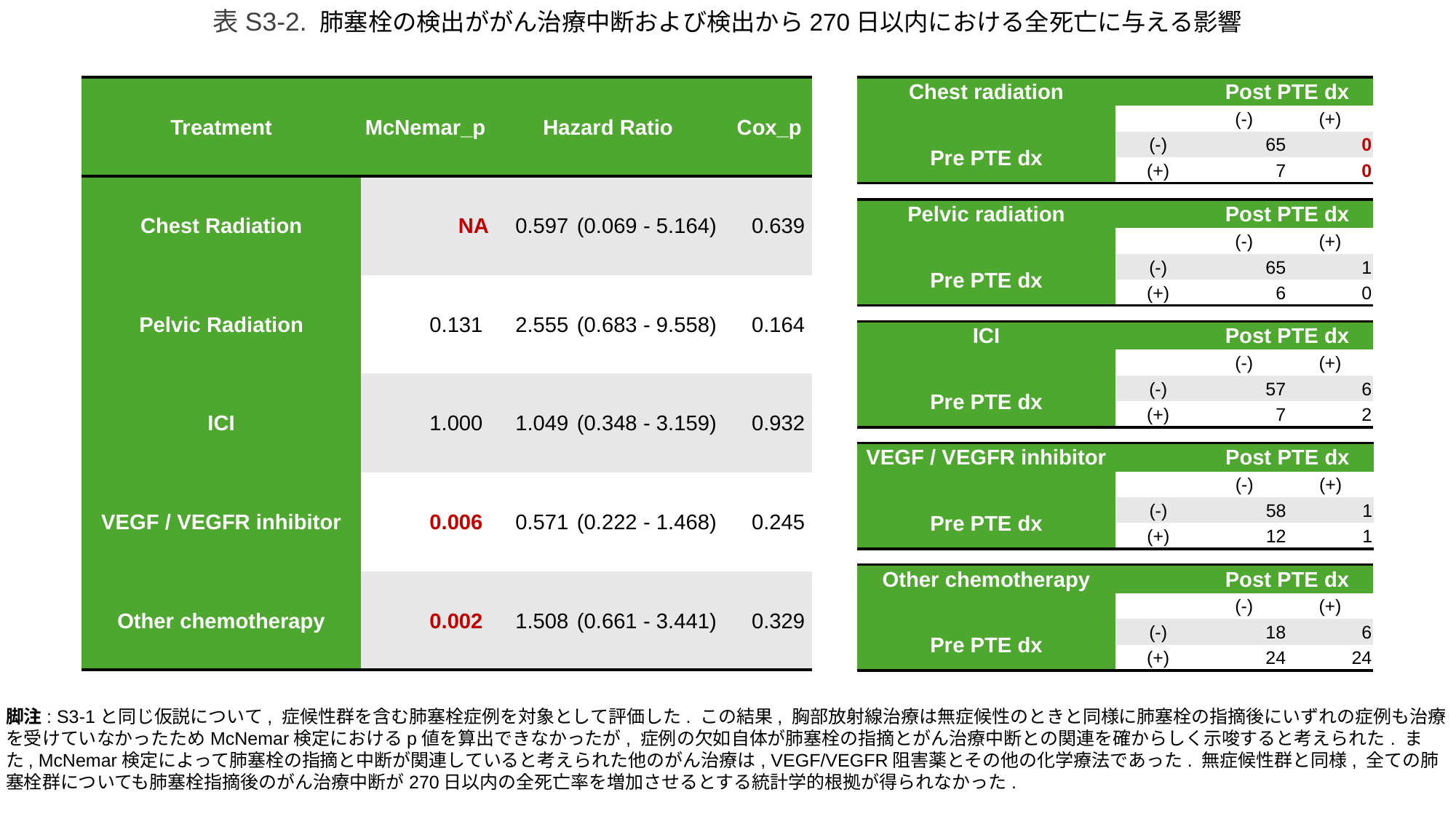

表S3-2. 肺塞栓の検出ががん治療中断および検出から270日以内における全死亡に与える影響
| Treatment | McNemar\_p | Hazard Ratio |  | Cox\_p |
| --- | --- | --- | --- | --- |
| Chest Radiation | NA | 0.597 | (0.069 - 5.164) | 0.639 |
| Pelvic Radiation | 0.131 | 2.555 | (0.683 - 9.558) | 0.164 |
| ICI | 1.000 | 1.049 | (0.348 - 3.159) | 0.932 |
| VEGF / VEGFR inhibitor | 0.006 | 0.571 | (0.222 - 1.468) | 0.245 |
| Other chemotherapy | 0.002 | 1.508 | (0.661 - 3.441) | 0.329 |
| Chest radiation |  | Post PTE dx |  |
| --- | --- | --- | --- |
|  |  | (-) | (+) |
| Pre PTE dx | (-) | 65 | 0 |
|  | (+) | 7 | 0 |
| Pelvic radiation |  | Post PTE dx |  |
| --- | --- | --- | --- |
|  |  | (-) | (+) |
| Pre PTE dx | (-) | 65 | 1 |
|  | (+) | 6 | 0 |
| ICI |  | Post PTE dx |  |
| --- | --- | --- | --- |
|  |  | (-) | (+) |
| Pre PTE dx | (-) | 57 | 6 |
|  | (+) | 7 | 2 |
| VEGF / VEGFR inhibitor |  | Post PTE dx |  |
| --- | --- | --- | --- |
|  |  | (-) | (+) |
| Pre PTE dx | (-) | 58 | 1 |
|  | (+) | 12 | 1 |
| Other chemotherapy |  | Post PTE dx |  |
| --- | --- | --- | --- |
|  |  | (-) | (+) |
| Pre PTE dx | (-) | 18 | 6 |
|  | (+) | 24 | 24 |
脚注: S3-1と同じ仮説について, 症候性群を含む肺塞栓症例を対象として評価した. この結果, 胸部放射線治療は無症候性のときと同様に肺塞栓の指摘後にいずれの症例も治療を受けていなかったためMcNemar検定におけるp値を算出できなかったが, 症例の欠如自体が肺塞栓の指摘とがん治療中断との関連を確からしく示唆すると考えられた. また, McNemar検定によって肺塞栓の指摘と中断が関連していると考えられた他のがん治療は, VEGF/VEGFR阻害薬とその他の化学療法であった. 無症候性群と同様, 全ての肺塞栓群についても肺塞栓指摘後のがん治療中断が270日以内の全死亡率を増加させるとする統計学的根拠が得られなかった.